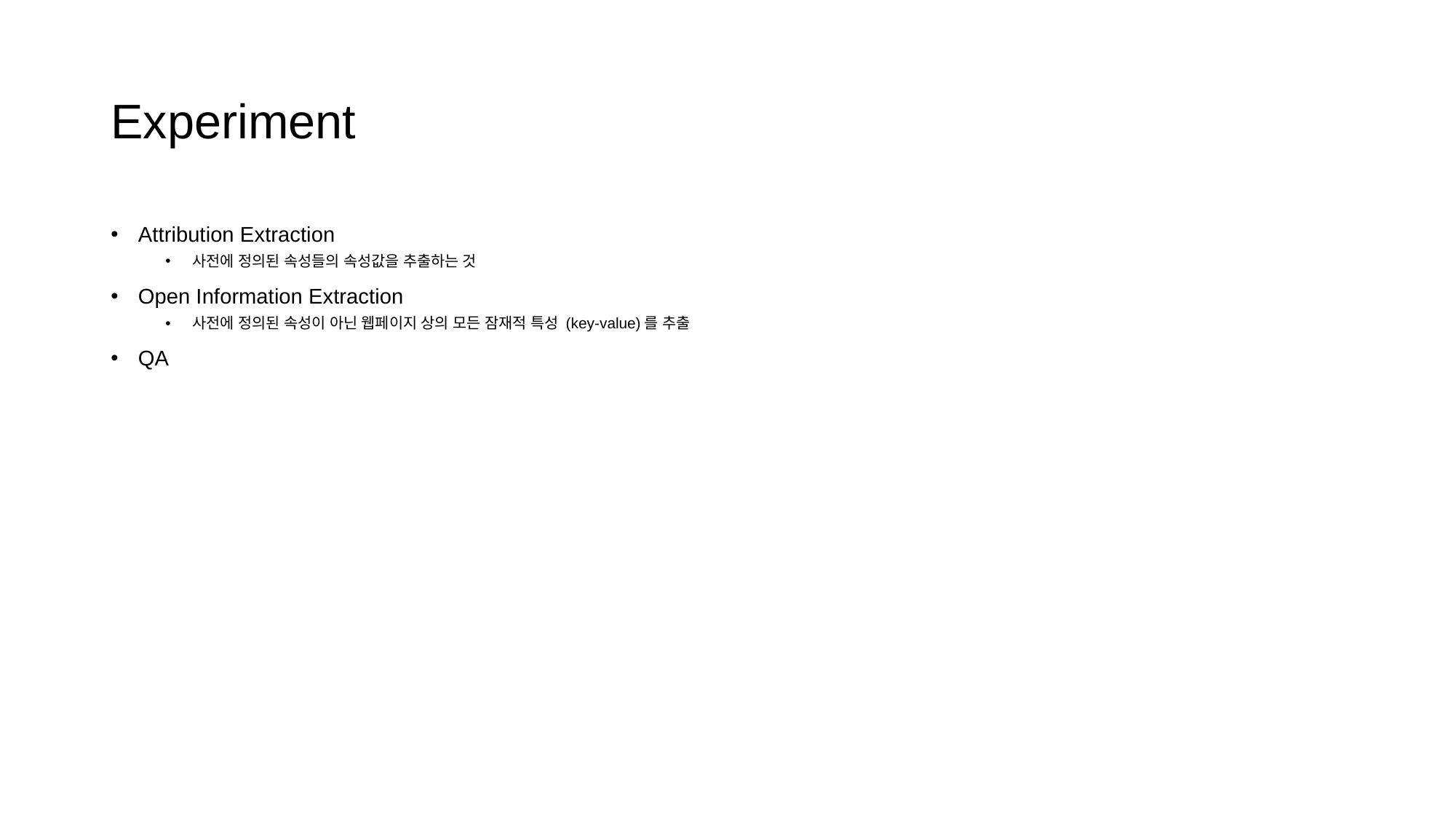

# Experiment
Attribution Extraction
사전에 정의된 속성들의 속성값을 추출하는 것
Open Information Extraction
사전에 정의된 속성이 아닌 웹페이지 상의 모든 잠재적 특성 (key-value)를 추출
QA